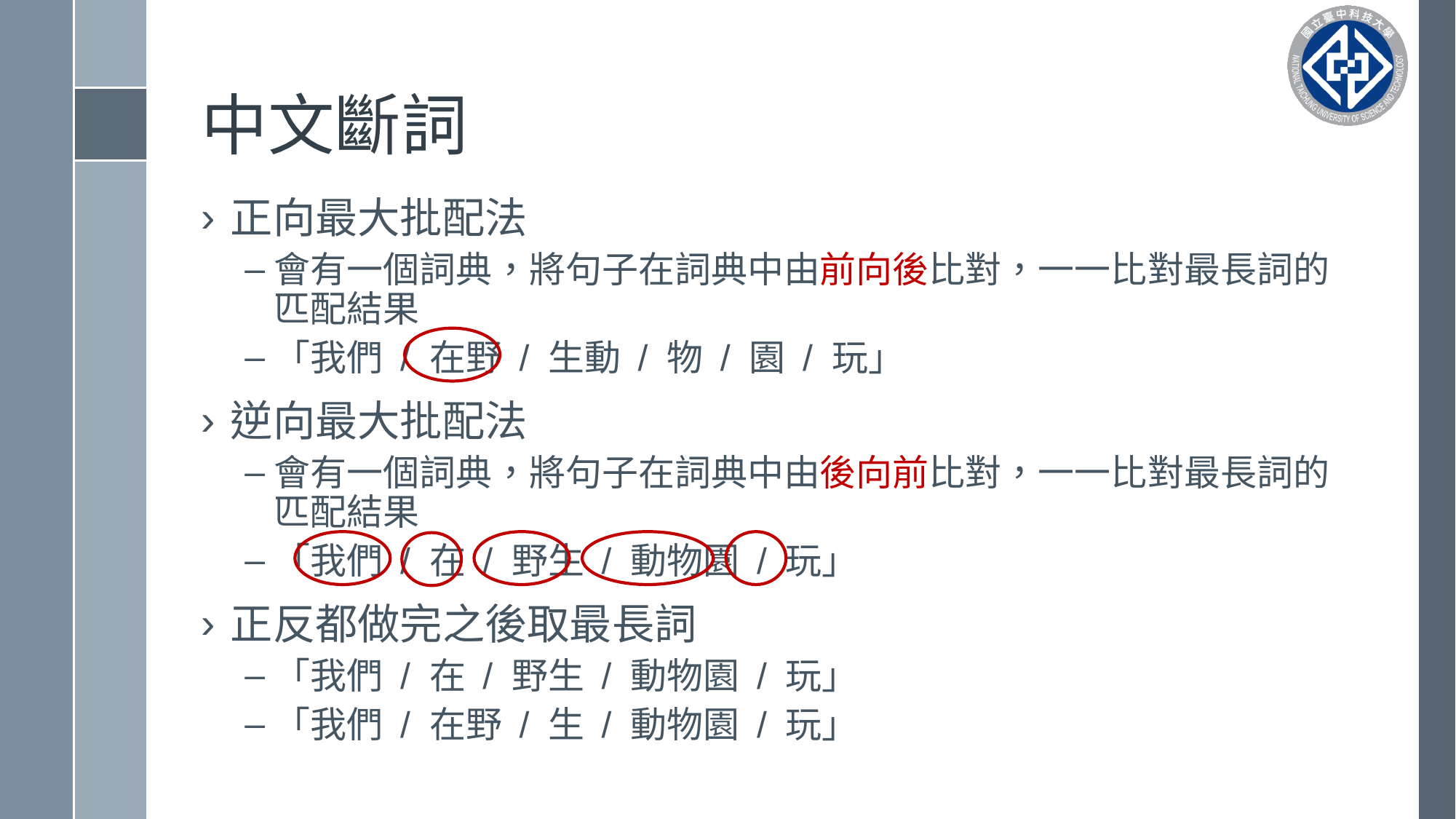

# 中文斷詞
正向最大批配法
會有一個詞典，將句子在詞典中由前向後比對，一一比對最長詞的匹配結果
「我們 / 在野 / 生動 / 物 / 園 / 玩」
逆向最大批配法
會有一個詞典，將句子在詞典中由後向前比對，一一比對最長詞的匹配結果
「我們 / 在 / 野生 / 動物園 / 玩」
正反都做完之後取最長詞
「我們 / 在 / 野生 / 動物園 / 玩」
「我們 / 在野 / 生 / 動物園 / 玩」